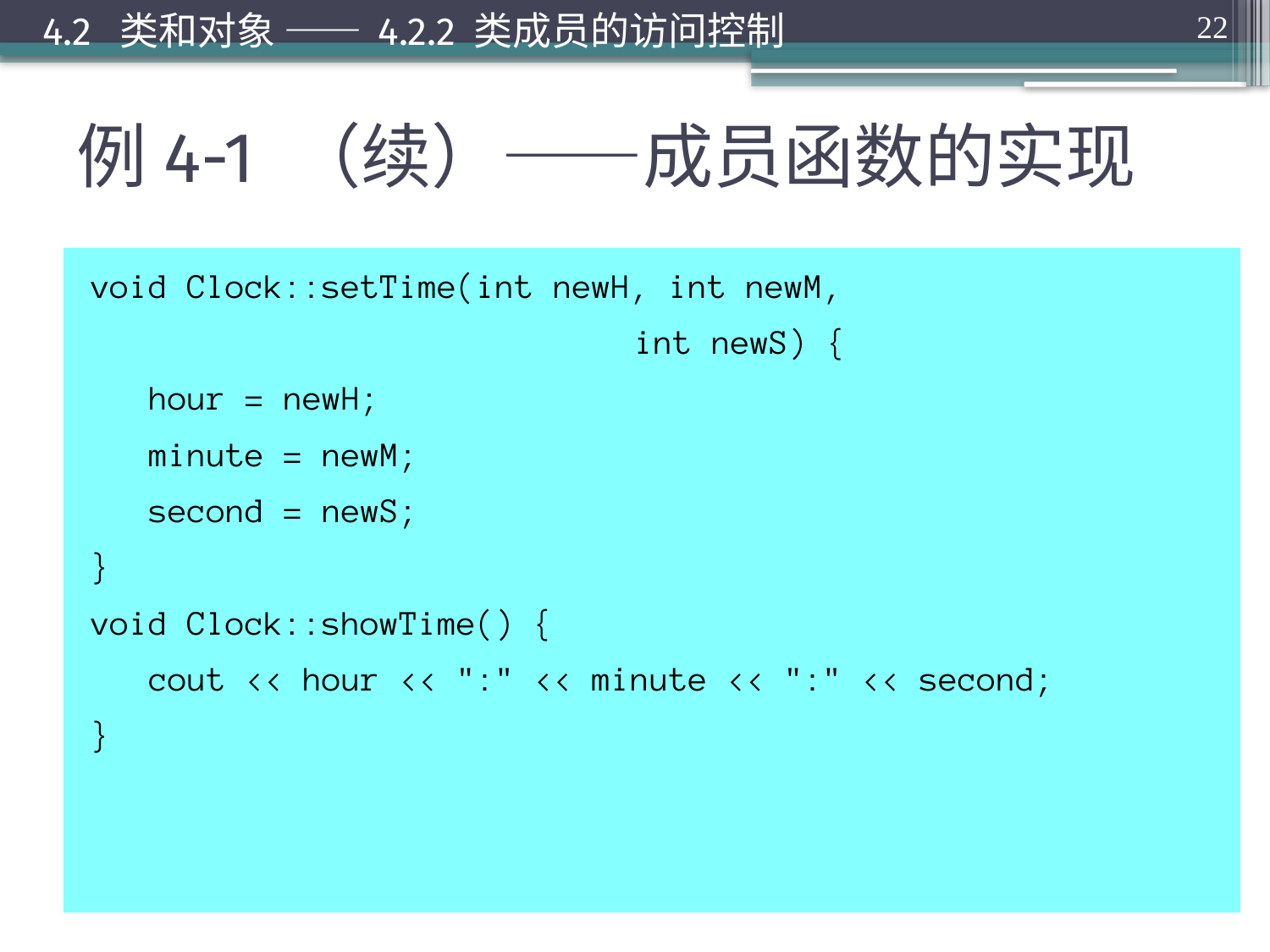

4.2  类和对象 —— 4.2.2 类成员的访问控制
22
# 例4-1 （续）——成员函数的实现
void Clock::setTime(int newH, int newM,
					int newS) {
   hour = newH;
   minute = newM;
   second = newS;
}
void Clock::showTime() {
   cout << hour << ":" << minute << ":" << second;
}